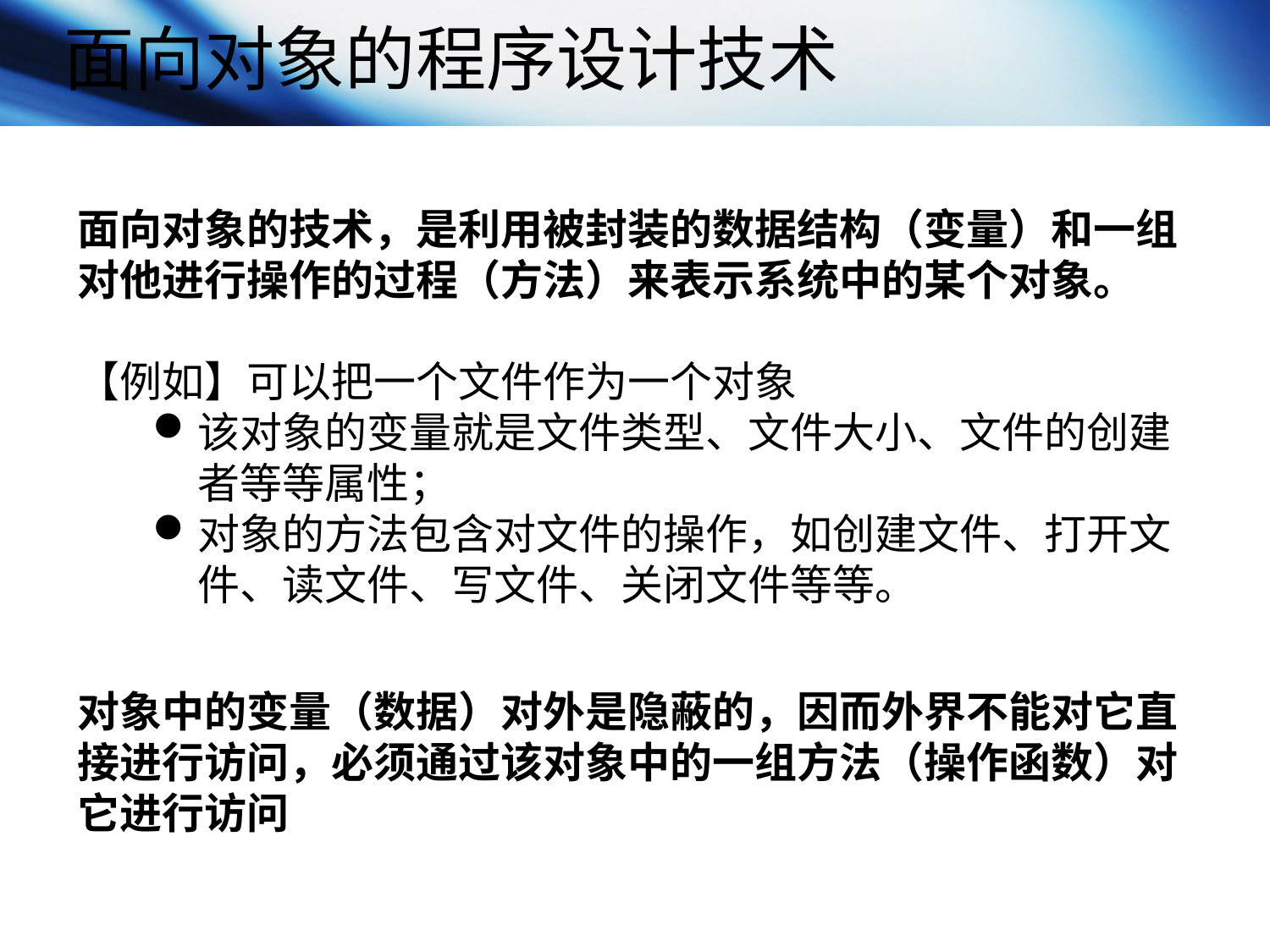

面向对象的程序设计技术
面向对象的技术，是利用被封装的数据结构（变量）和一组对他进行操作的过程（方法）来表示系统中的某个对象。

【例如】可以把一个文件作为一个对象
该对象的变量就是文件类型、文件大小、文件的创建者等等属性；
对象的方法包含对文件的操作，如创建文件、打开文件、读文件、写文件、关闭文件等等。

对象中的变量（数据）对外是隐蔽的，因而外界不能对它直接进行访问，必须通过该对象中的一组方法（操作函数）对它进行访问